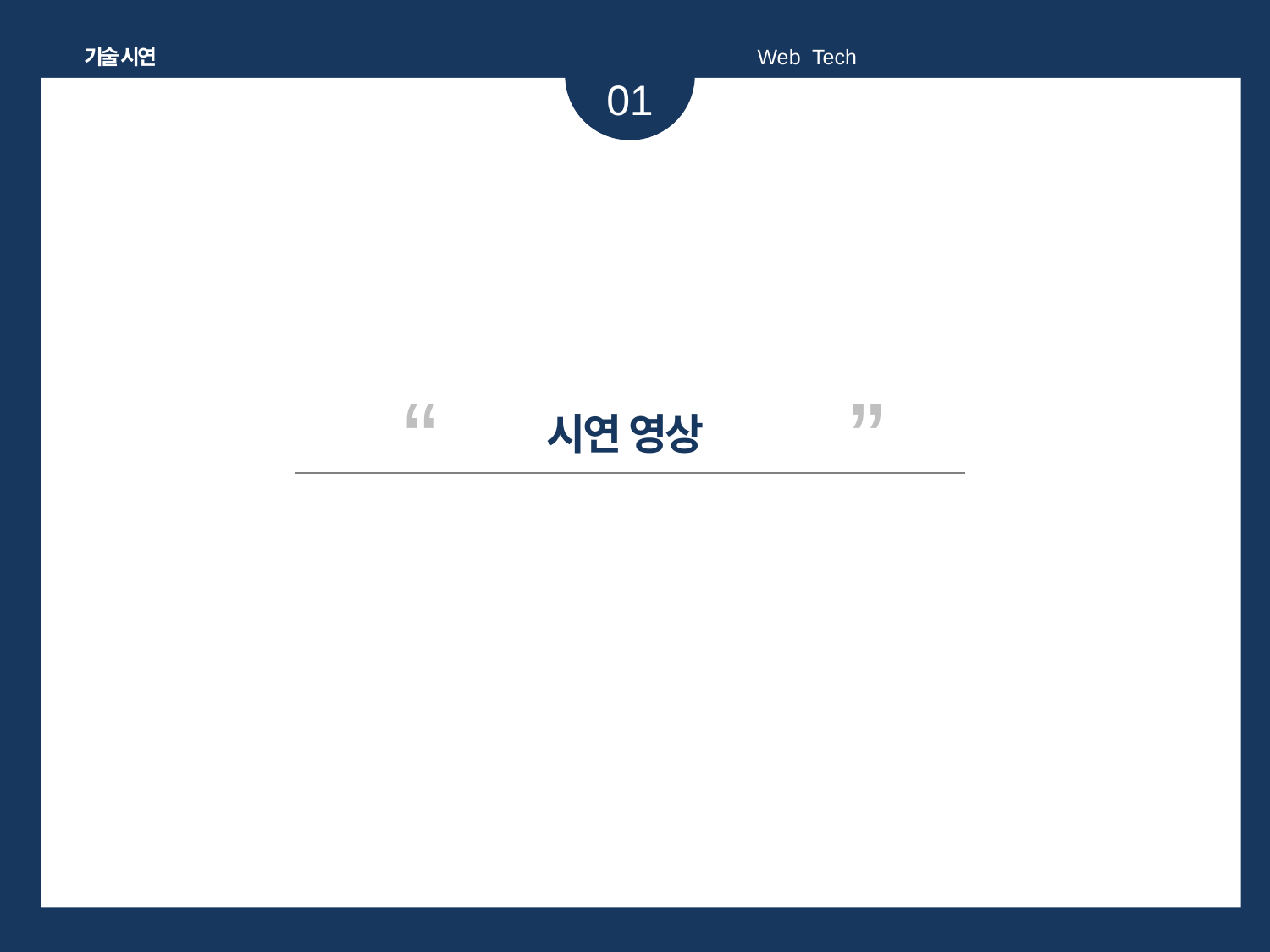

기술 시연
Web  Tech
01

“              ”
시연 영상